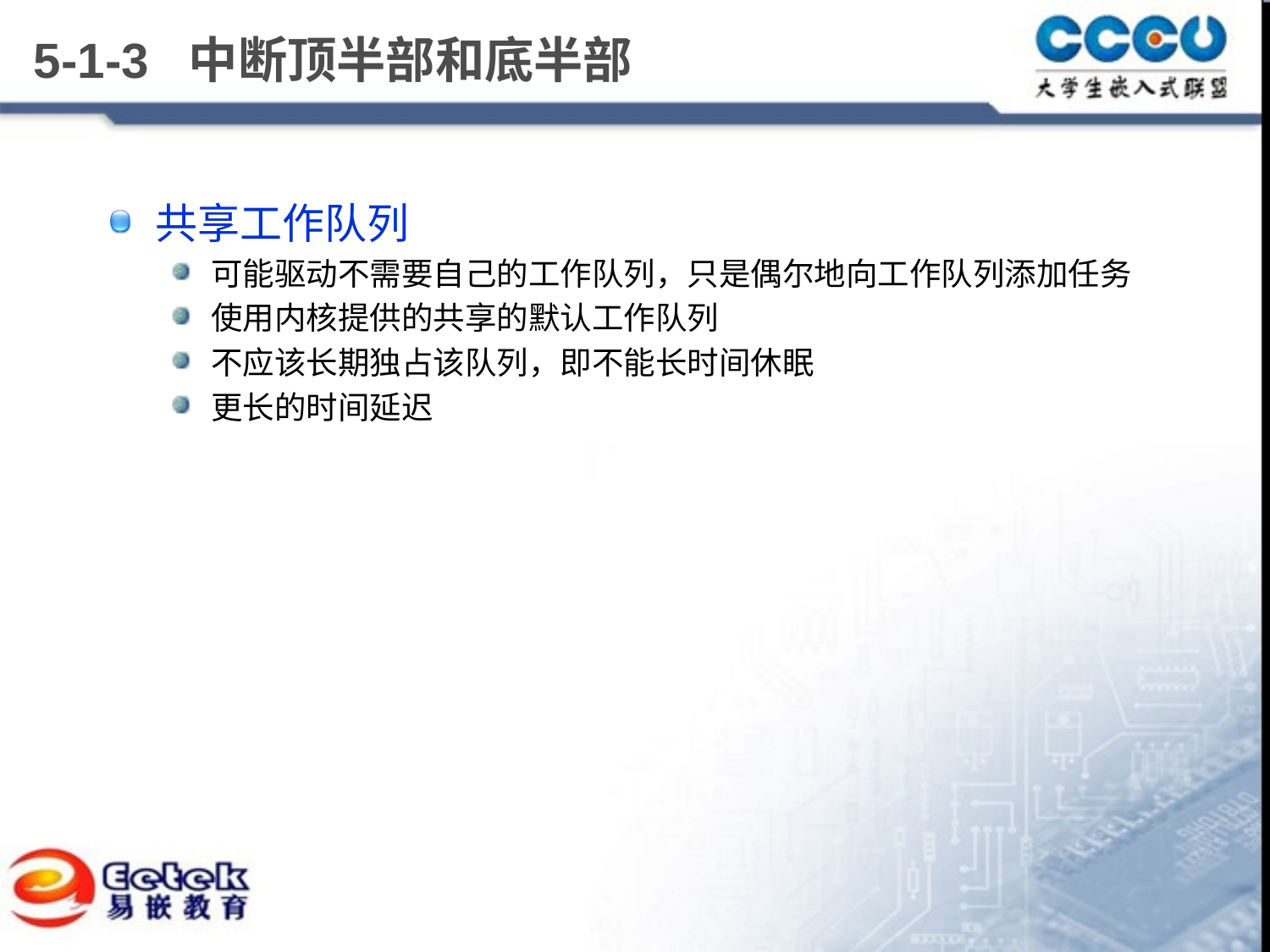

# 5-1-3  中断顶半部和底半部
共享工作队列
可能驱动不需要自己的工作队列，只是偶尔地向工作队列添加任务
使用内核提供的共享的默认工作队列
不应该长期独占该队列，即不能长时间休眠
更长的时间延迟